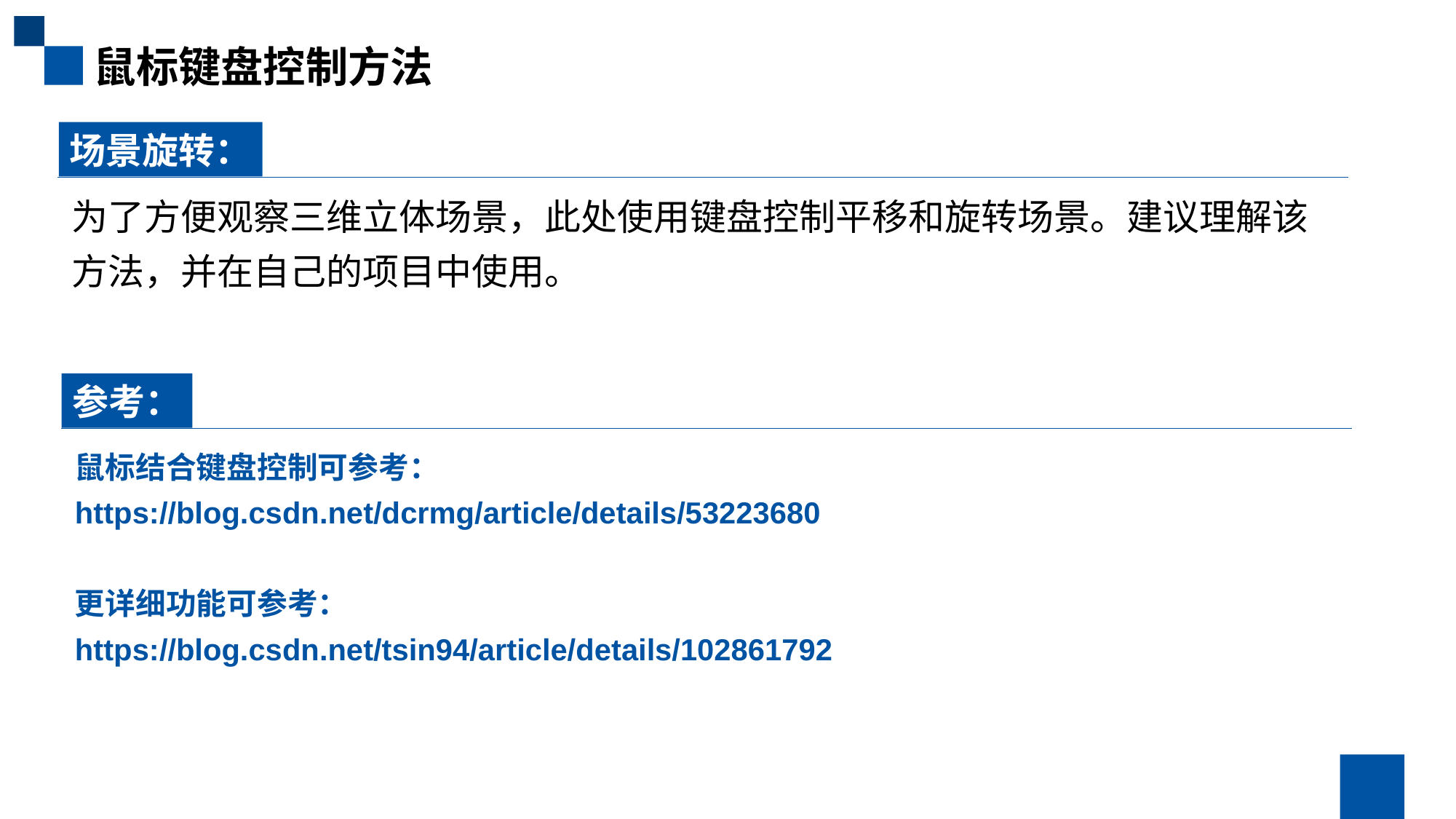

鼠标键盘控制方法
场景旋转：
为了方便观察三维立体场景，此处使用键盘控制平移和旋转场景。建议理解该方法，并在自己的项目中使用。
18
参考：
鼠标结合键盘控制可参考：
https://blog.csdn.net/dcrmg/article/details/53223680

更详细功能可参考：
https://blog.csdn.net/tsin94/article/details/102861792

18